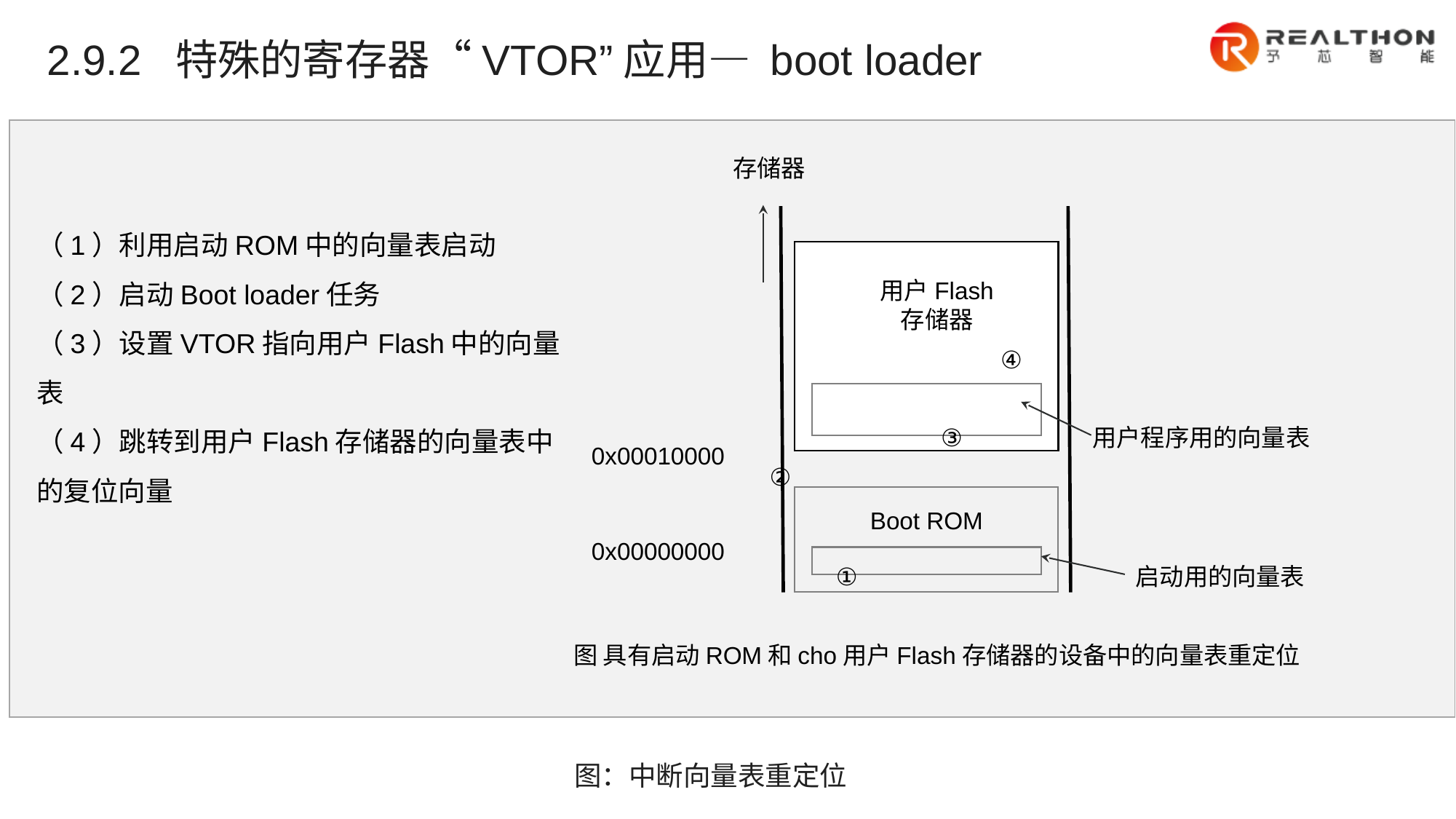

2.9.2  特殊的寄存器“VTOR”应用— boot loader

存储器
（1）利用启动ROM中的向量表启动
（2）启动Boot loader任务
（3）设置VTOR指向用户Flash中的向量表
（4）跳转到用户Flash存储器的向量表中的复位向量
③③
用户Flash
存储器
④

③
用户程序用的向量表
0x00010000
②

Boot ROM
0x00000000

①
启动用的向量表
图 具有启动ROM和cho用户Flash存储器的设备中的向量表重定位
图：中断向量表重定位